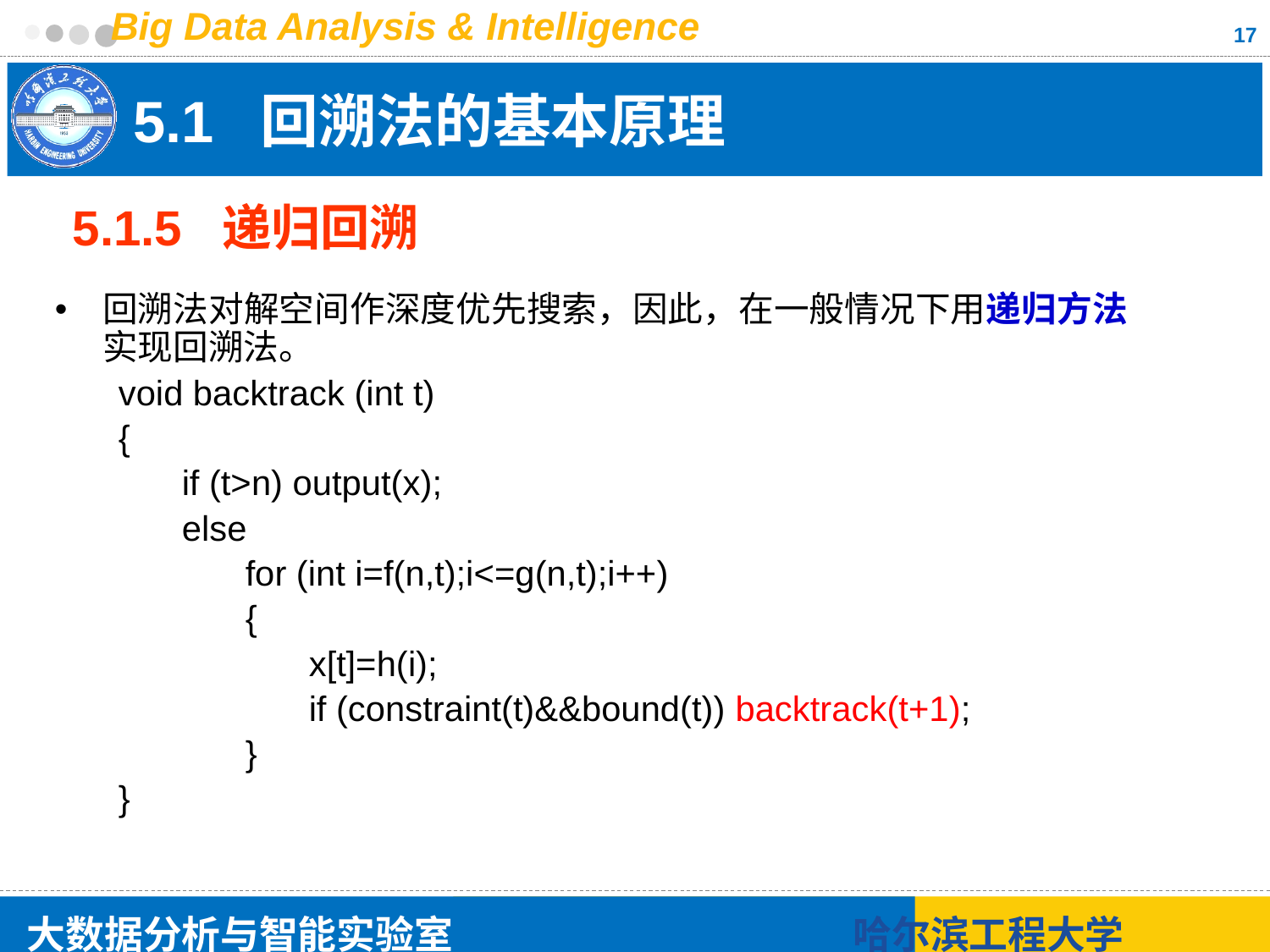

17
# 5.1  回溯法的基本原理
5.1.5  递归回溯
回溯法对解空间作深度优先搜索，因此，在一般情况下用递归方法实现回溯法。
void backtrack (int t)
{
if (t>n) output(x);
else
for (int i=f(n,t);i<=g(n,t);i++)
{
x[t]=h(i);
if (constraint(t)&&bound(t)) backtrack(t+1);
}
}